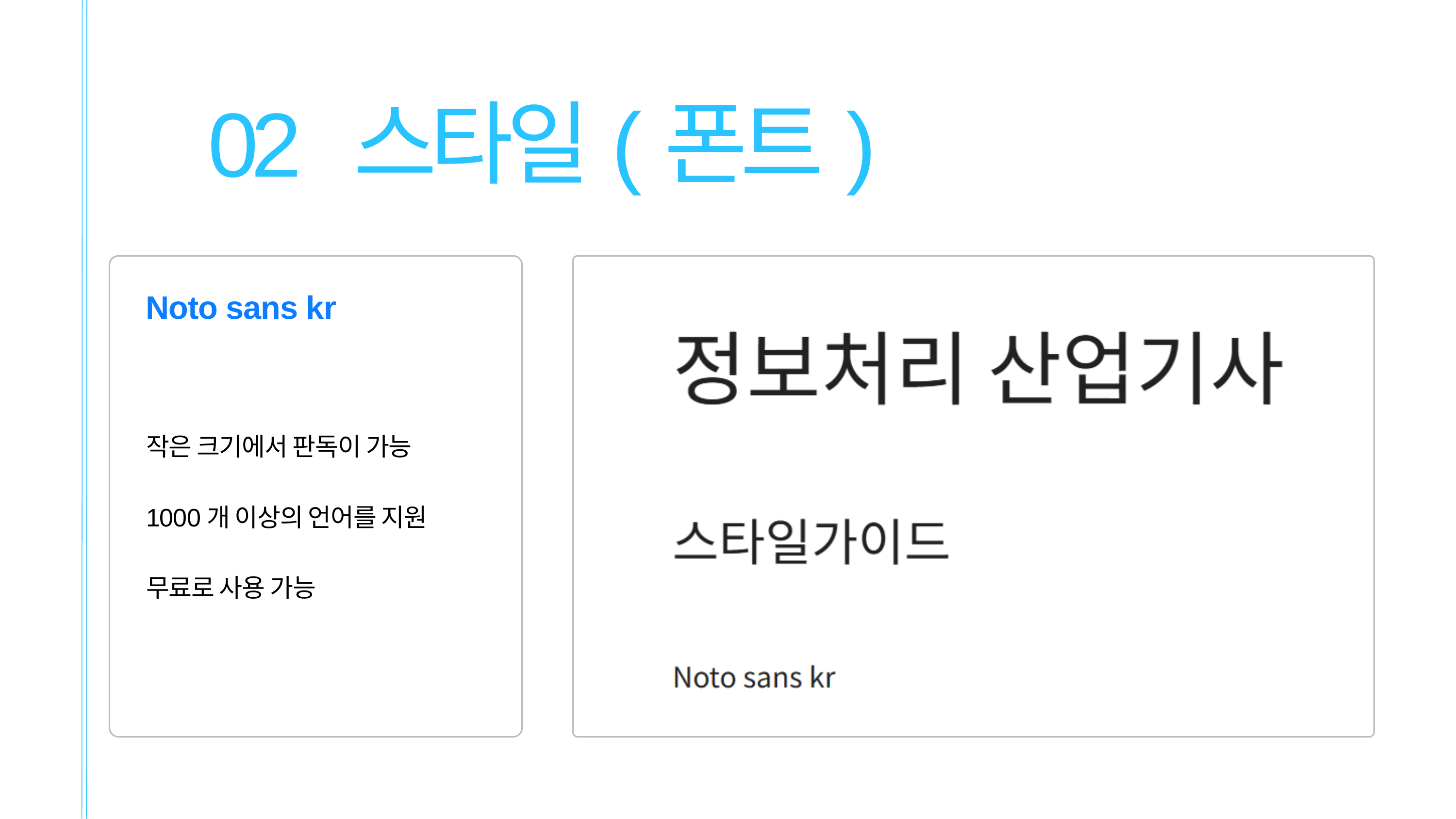

02	스타일(폰트)

Noto sans kr
작은 크기에서 판독이 가능

1000개 이상의 언어를 지원

무료로 사용 가능